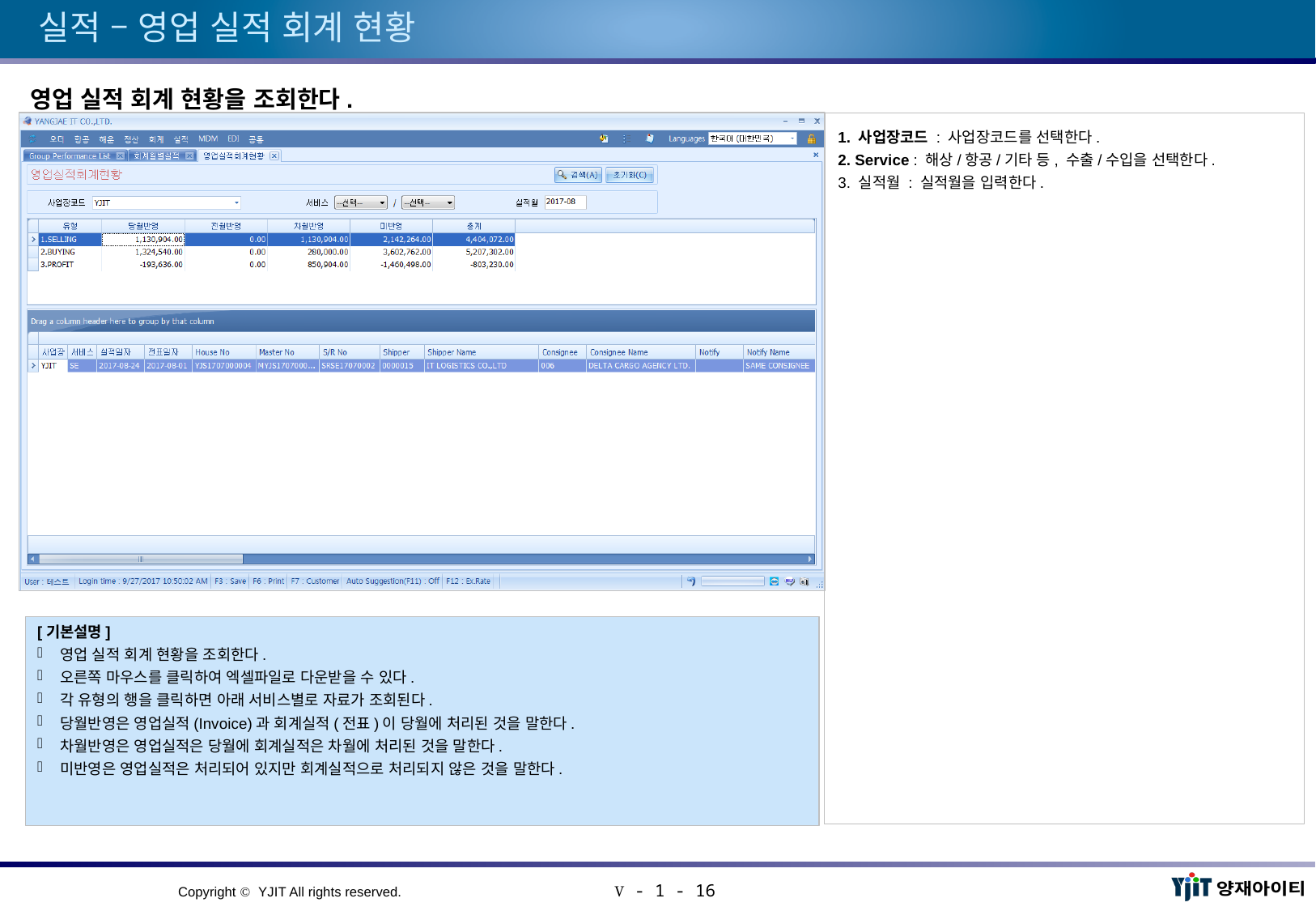

# 실적 – 영업 실적 회계 현황
영업 실적 회계 현황을 조회한다.

1. 사업장코드 : 사업장코드를 선택한다.
2. Service : 해상/항공/기타 등, 수출/수입을 선택한다.
3. 실적월 : 실적월을 입력한다.

[기본설명]
영업 실적 회계 현황을 조회한다.
오른쪽 마우스를 클릭하여 엑셀파일로 다운받을 수 있다.
각 유형의 행을 클릭하면 아래 서비스별로 자료가 조회된다.
당월반영은 영업실적(Invoice)과 회계실적(전표)이 당월에 처리된 것을 말한다.
차월반영은 영업실적은 당월에 회계실적은 차월에 처리된 것을 말한다.
미반영은 영업실적은 처리되어 있지만 회계실적으로 처리되지 않은 것을 말한다.